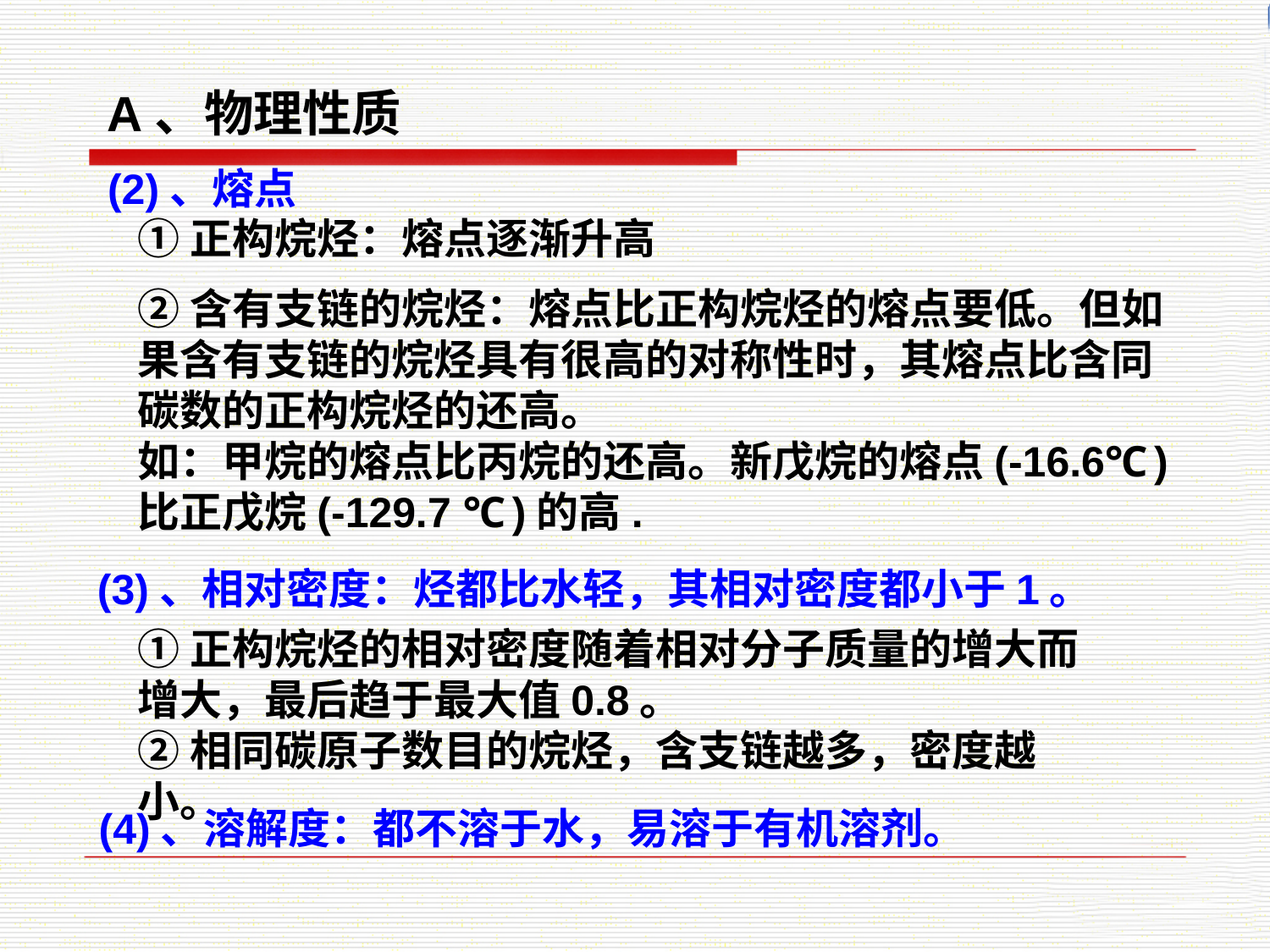

A、物理性质
(2)、熔点
①正构烷烃：熔点逐渐升高
②含有支链的烷烃：熔点比正构烷烃的熔点要低。但如果含有支链的烷烃具有很高的对称性时，其熔点比含同碳数的正构烷烃的还高。
如：甲烷的熔点比丙烷的还高。新戊烷的熔点(-16.6℃)比正戊烷(-129.7 ℃)的高.
(3)、相对密度：烃都比水轻，其相对密度都小于1。
①正构烷烃的相对密度随着相对分子质量的增大而增大，最后趋于最大值0.8。
②相同碳原子数目的烷烃，含支链越多，密度越小。
(4)、溶解度：都不溶于水，易溶于有机溶剂。